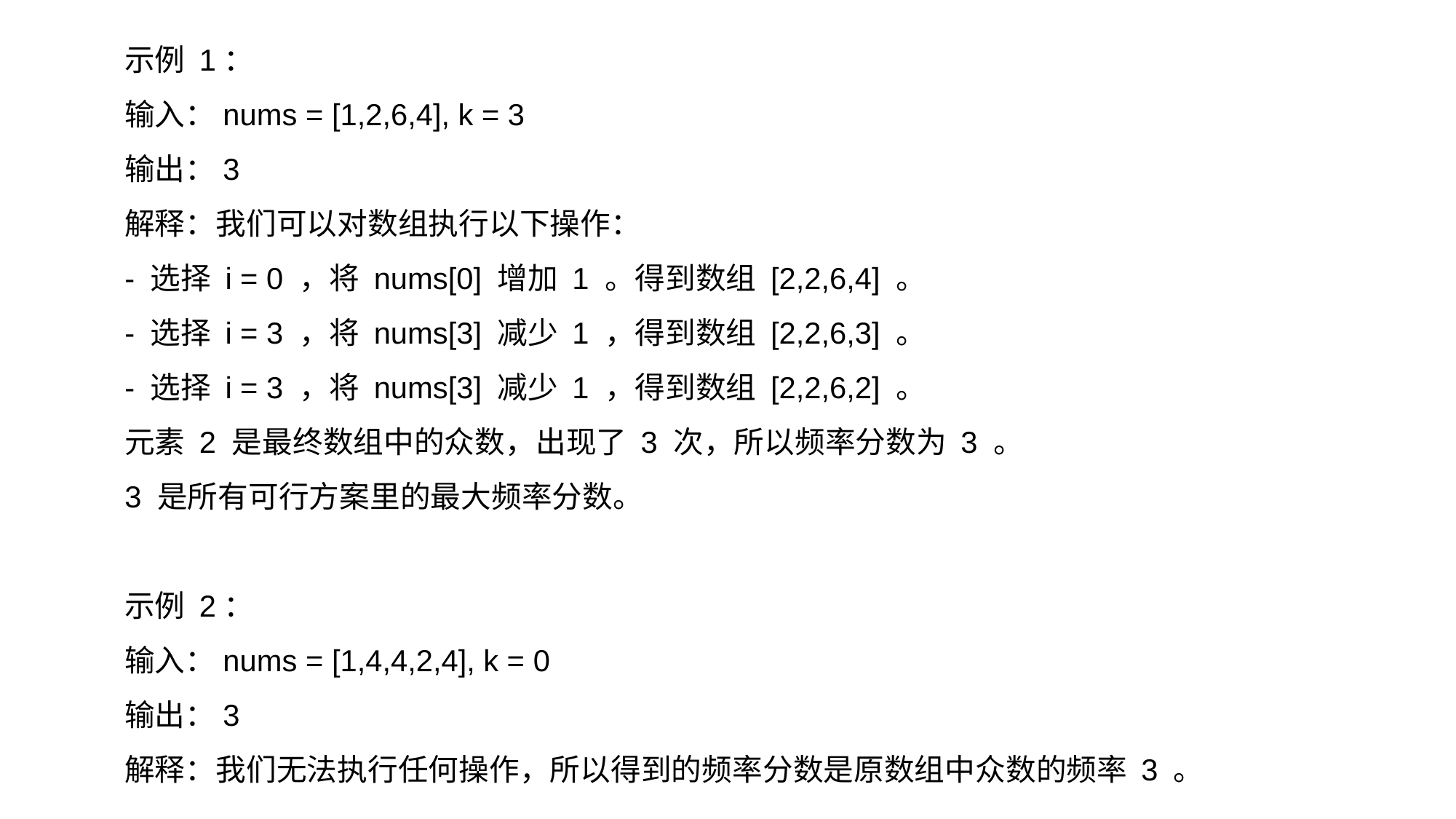

# 示例 1： 输入：nums = [1,2,6,4], k = 3 输出：3 解释：我们可以对数组执行以下操作： - 选择 i = 0 ，将 nums[0] 增加 1 。得到数组 [2,2,6,4] 。 - 选择 i = 3 ，将 nums[3] 减少 1 ，得到数组 [2,2,6,3] 。 - 选择 i = 3 ，将 nums[3] 减少 1 ，得到数组 [2,2,6,2] 。 元素 2 是最终数组中的众数，出现了 3 次，所以频率分数为 3 。 3 是所有可行方案里的最大频率分数。 示例 2： 输入：nums = [1,4,4,2,4], k = 0 输出：3 解释：我们无法执行任何操作，所以得到的频率分数是原数组中众数的频率 3 。